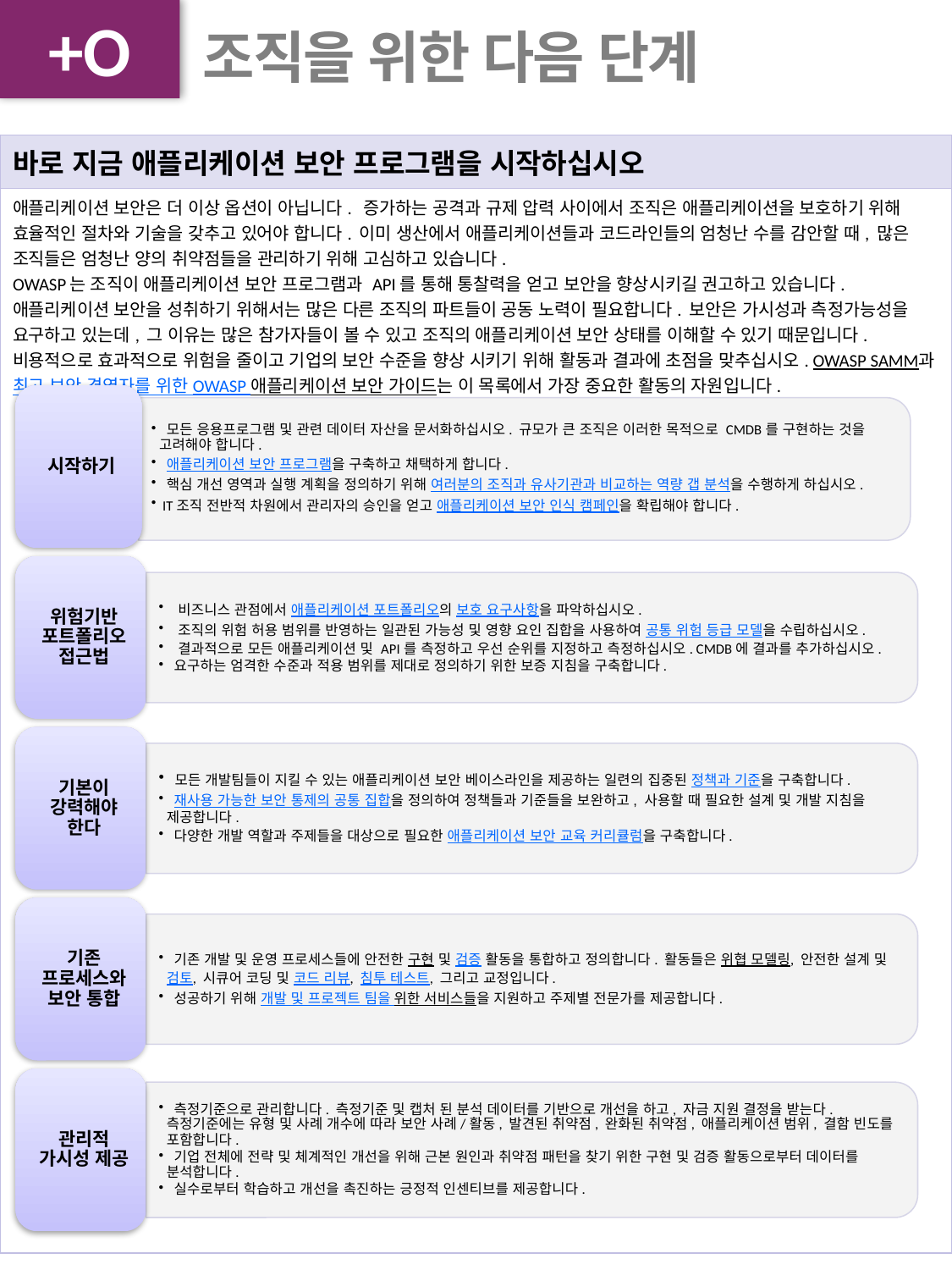

+O
# 조직을 위한 다음 단계
| 바로 지금 애플리케이션 보안 프로그램을 시작하십시오 |
| --- |
| 애플리케이션 보안은 더 이상 옵션이 아닙니다. 증가하는 공격과 규제 압력 사이에서 조직은 애플리케이션을 보호하기 위해 효율적인 절차와 기술을 갖추고 있어야 합니다. 이미 생산에서 애플리케이션들과 코드라인들의 엄청난 수를 감안할 때, 많은 조직들은 엄청난 양의 취약점들을 관리하기 위해 고심하고 있습니다. OWASP는 조직이 애플리케이션 보안 프로그램과 API를 통해 통찰력을 얻고 보안을 향상시키길 권고하고 있습니다. 애플리케이션 보안을 성취하기 위해서는 많은 다른 조직의 파트들이 공동 노력이 필요합니다. 보안은 가시성과 측정가능성을 요구하고 있는데, 그 이유는 많은 참가자들이 볼 수 있고 조직의 애플리케이션 보안 상태를 이해할 수 있기 때문입니다. 비용적으로 효과적으로 위험을 줄이고 기업의 보안 수준을 향상 시키기 위해 활동과 결과에 초점을 맞추십시오. OWASP SAMM과 최고 보안 경영자를 위한 OWASP 애플리케이션 보안 가이드는 이 목록에서 가장 중요한 활동의 자원입니다. |
 모든 응용프로그램 및 관련 데이터 자산을 문서화하십시오. 규모가 큰 조직은 이러한 목적으로 CMDB를 구현하는 것을 고려해야 합니다.
 애플리케이션 보안 프로그램을 구축하고 채택하게 합니다.
 핵심 개선 영역과 실행 계획을 정의하기 위해 여러분의 조직과 유사기관과 비교하는 역량 갭 분석을 수행하게 하십시오.
 IT조직 전반적 차원에서 관리자의 승인을 얻고 애플리케이션 보안 인식 캠페인을 확립해야 합니다.
시작하기
  비즈니스 관점에서 애플리케이션 포트폴리오의 보호 요구사항을 파악하십시오.
  조직의 위험 허용 범위를 반영하는 일관된 가능성 및 영향 요인 집합을 사용하여 공통 위험 등급 모델을 수립하십시오.
  결과적으로 모든 애플리케이션 및 API를 측정하고 우선 순위를 지정하고 측정하십시오. CMDB에 결과를 추가하십시오.
 요구하는 엄격한 수준과 적용 범위를 제대로 정의하기 위한 보증 지침을 구축합니다.
위험기반 포트폴리오 접근법
 모든 개발팀들이 지킬 수 있는 애플리케이션 보안 베이스라인을 제공하는 일련의 집중된 정책과 기준을 구축합니다.
 재사용 가능한 보안 통제의 공통 집합을 정의하여 정책들과 기준들을 보완하고, 사용할 때 필요한 설계 및 개발 지침을 제공합니다.
 다양한 개발 역할과 주제들을 대상으로 필요한 애플리케이션 보안 교육 커리큘럼을 구축합니다.
기본이 강력해야 한다
 기존 개발 및 운영 프로세스들에 안전한 구현 및 검증 활동을 통합하고 정의합니다. 활동들은 위협 모델링, 안전한 설계 및 검토, 시큐어 코딩 및 코드 리뷰, 침투 테스트, 그리고 교정입니다.
 성공하기 위해 개발 및 프로젝트 팀을 위한 서비스들을 지원하고 주제별 전문가를 제공합니다.
기존 프로세스와 보안 통합
 측정기준으로 관리합니다. 측정기준 및 캡처 된 분석 데이터를 기반으로 개선을 하고, 자금 지원 결정을 받는다. 측정기준에는 유형 및 사례 개수에 따라 보안 사례/활동, 발견된 취약점, 완화된 취약점, 애플리케이션 범위, 결함 빈도를 포함합니다.
 기업 전체에 전략 및 체계적인 개선을 위해 근본 원인과 취약점 패턴을 찾기 위한 구현 및 검증 활동으로부터 데이터를 분석합니다.
 실수로부터 학습하고 개선을 촉진하는 긍정적 인센티브를 제공합니다.
관리적 가시성 제공